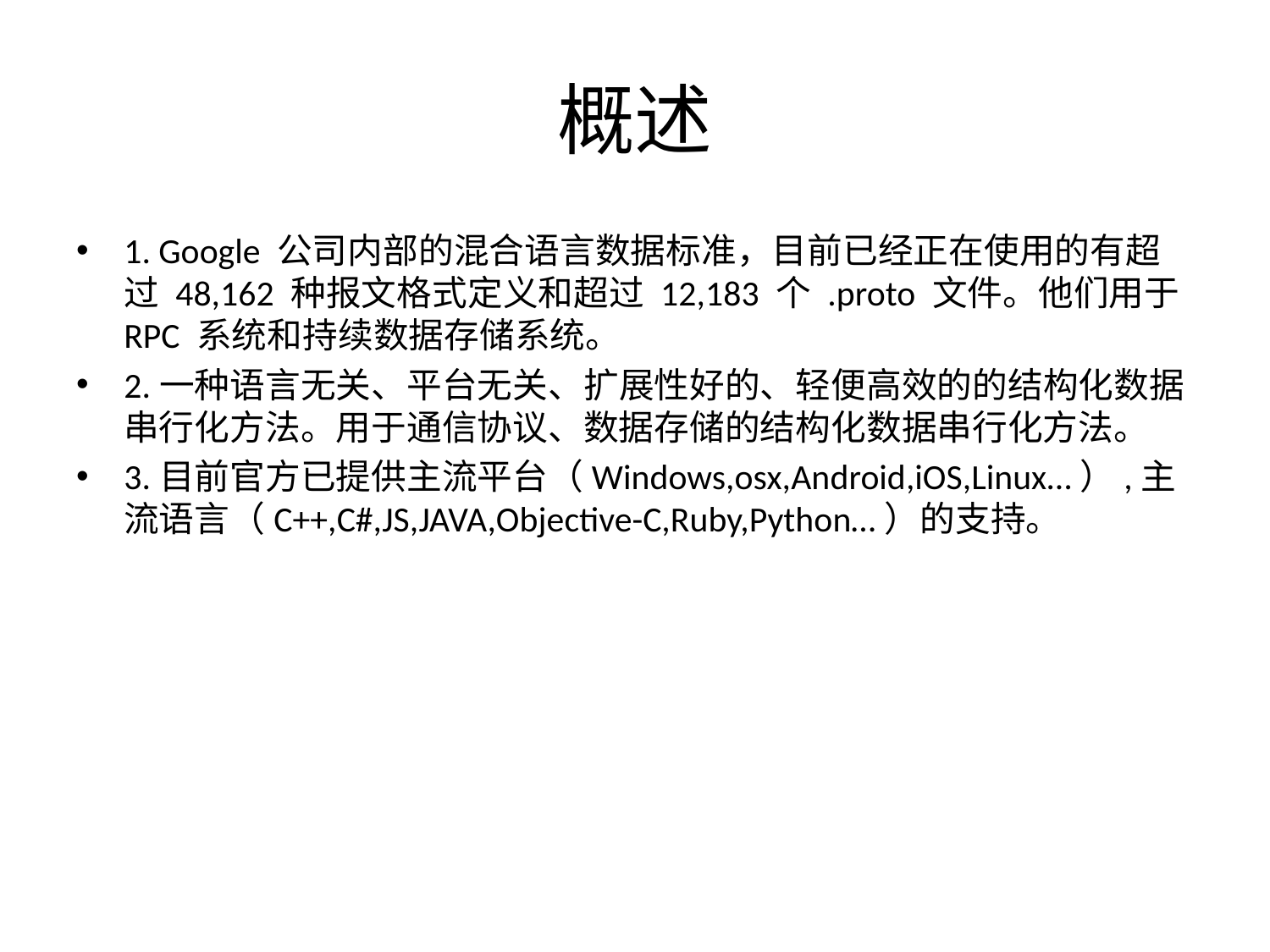

# 概述
1. Google 公司内部的混合语言数据标准，目前已经正在使用的有超过 48,162 种报文格式定义和超过 12,183 个 .proto 文件。他们用于 RPC 系统和持续数据存储系统。
2.一种语言无关、平台无关、扩展性好的、轻便高效的的结构化数据串行化方法。用于通信协议、数据存储的结构化数据串行化方法。
3.目前官方已提供主流平台（Windows,osx,Android,iOS,Linux…）,主流语言（C++,C#,JS,JAVA,Objective-C,Ruby,Python…）的支持。